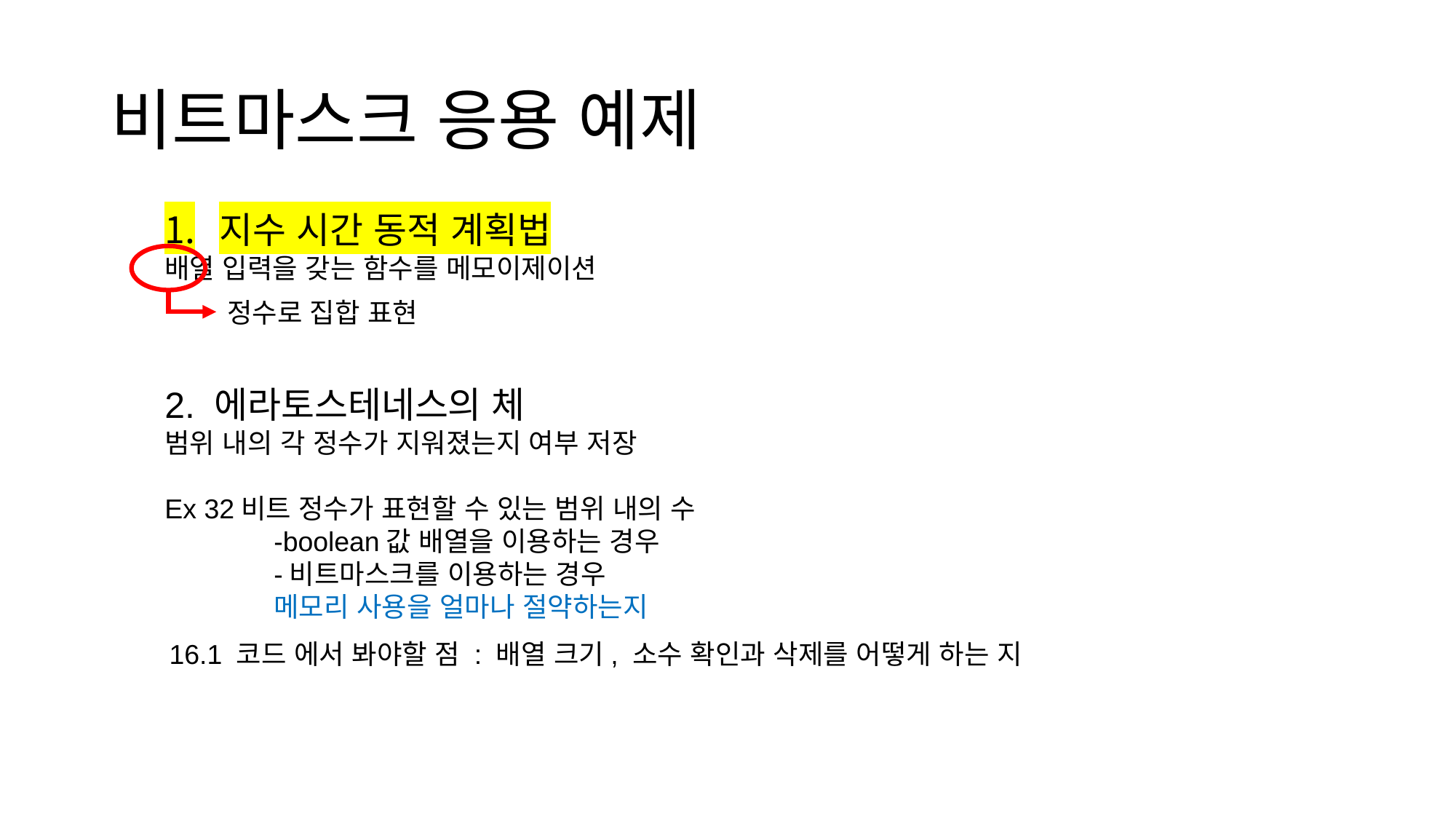

# 비트마스크 응용 예제
지수 시간 동적 계획법
배열 입력을 갖는 함수를 메모이제이션

2. 에라토스테네스의 체
범위 내의 각 정수가 지워졌는지 여부 저장

Ex 32비트 정수가 표현할 수 있는 범위 내의 수
	-boolean값 배열을 이용하는 경우
	-비트마스크를 이용하는 경우
	메모리 사용을 얼마나 절약하는지

정수로 집합 표현
16.1 코드 에서 봐야할 점 : 배열 크기, 소수 확인과 삭제를 어떻게 하는 지